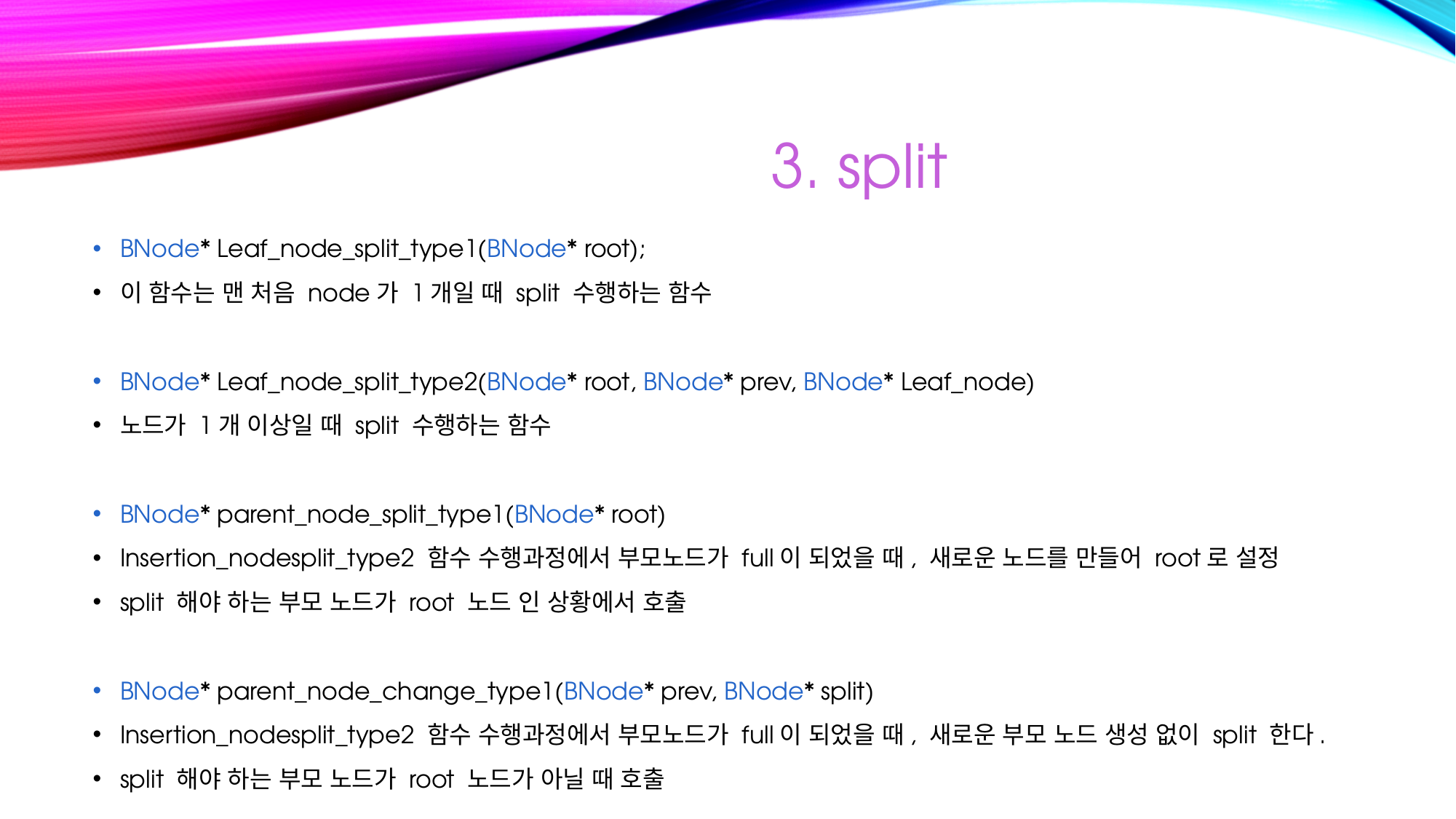

# 3. split
BNode* Leaf_node_split_type1(BNode* root);
이 함수는 맨 처음 node가 1개일 때 split 수행하는 함수

BNode* Leaf_node_split_type2(BNode* root, BNode* prev, BNode* Leaf_node)
노드가 1개 이상일 때 split 수행하는 함수

BNode* parent_node_split_type1(BNode* root)
Insertion_nodesplit_type2 함수 수행과정에서 부모노드가 full이 되었을 때, 새로운 노드를 만들어 root로 설정
split 해야 하는 부모 노드가 root 노드 인 상황에서 호출

BNode* parent_node_change_type1(BNode* prev, BNode* split)
Insertion_nodesplit_type2 함수 수행과정에서 부모노드가 full이 되었을 때, 새로운 부모 노드 생성 없이 split 한다.
split 해야 하는 부모 노드가 root 노드가 아닐 때 호출